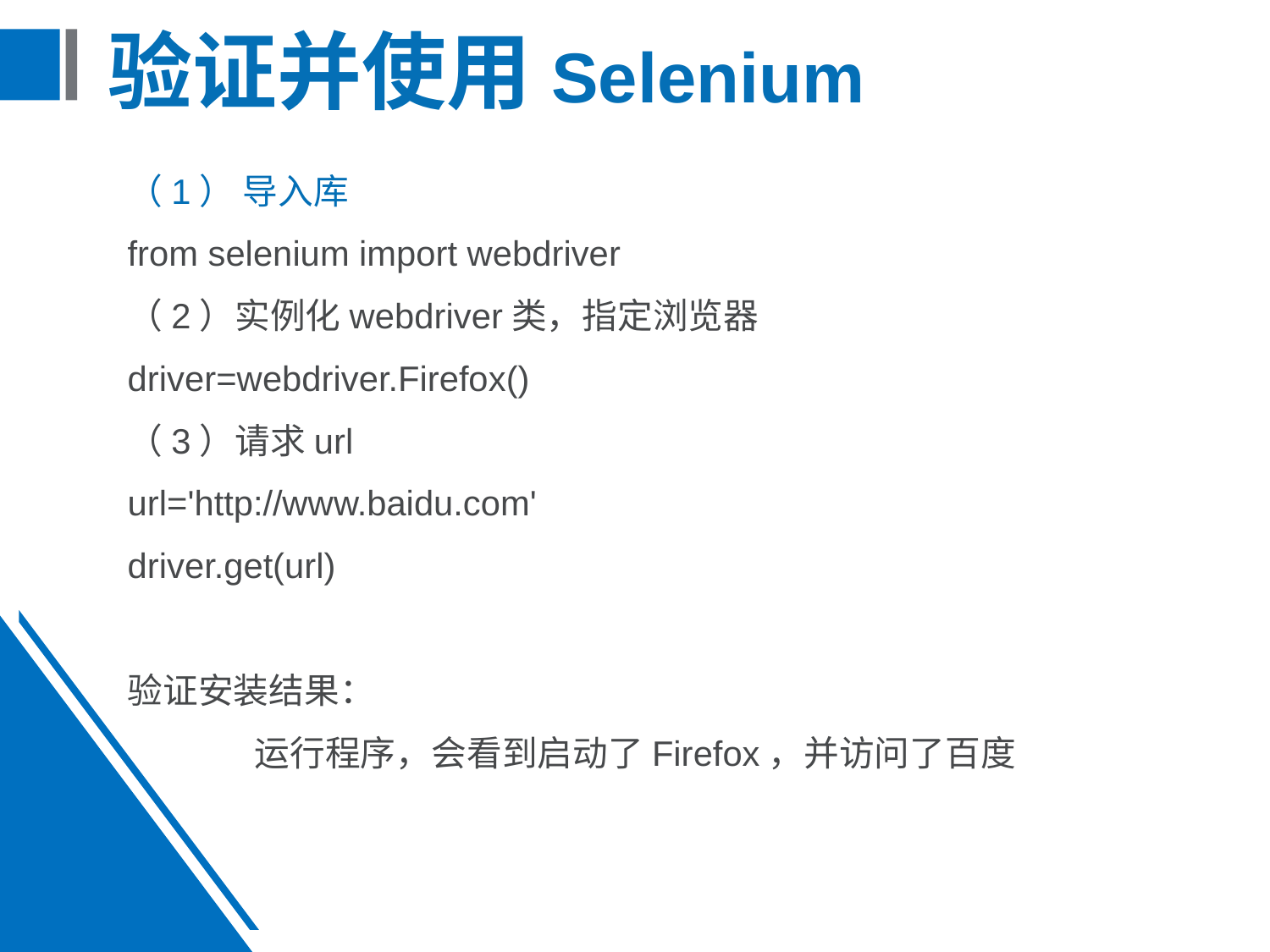

# 验证并使用Selenium
（1） 导入库
from selenium import webdriver
（2）实例化webdriver类，指定浏览器
driver=webdriver.Firefox()
（3）请求url
url='http://www.baidu.com'
driver.get(url)

验证安装结果：
	运行程序，会看到启动了Firefox，并访问了百度

5